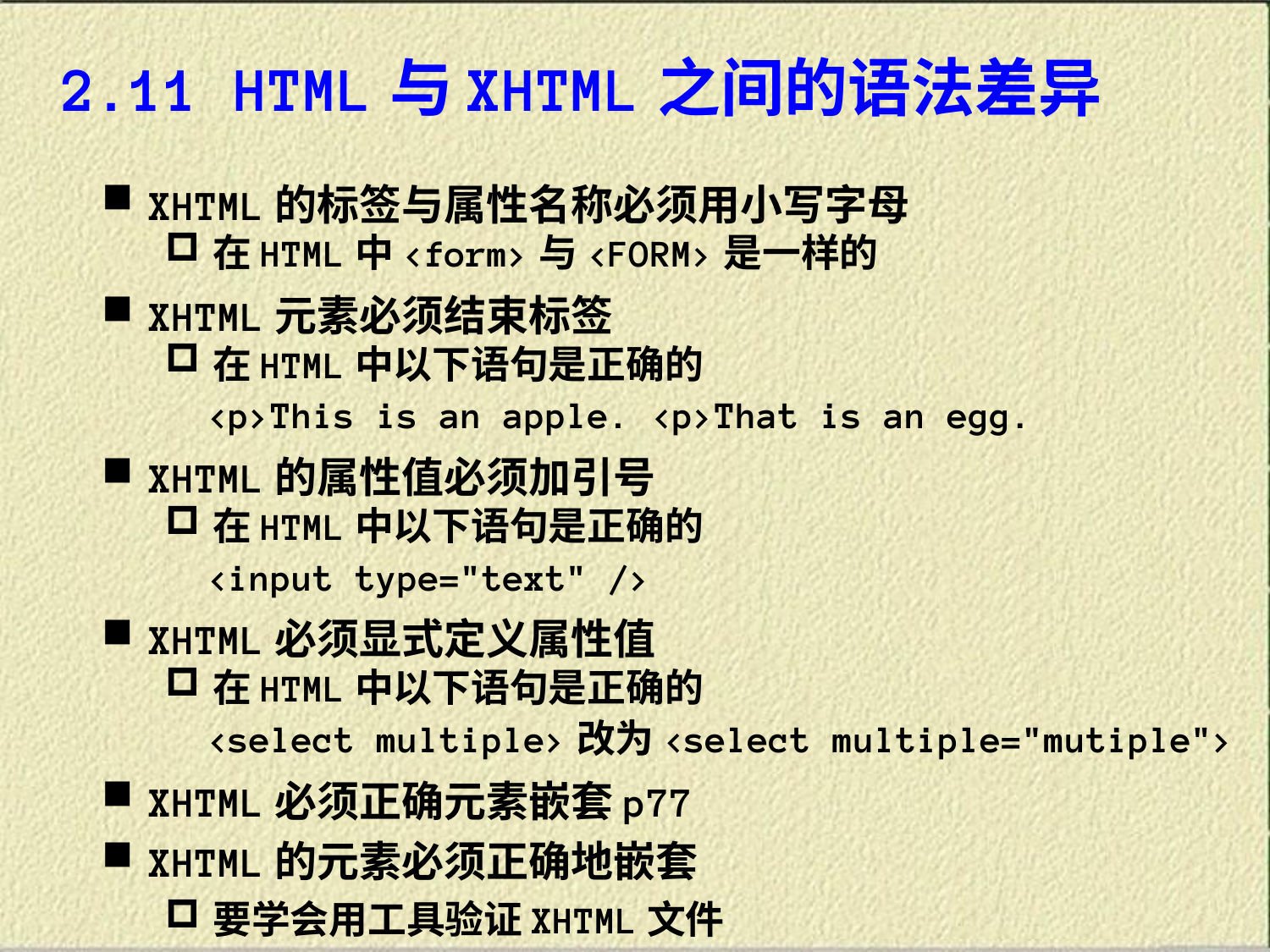

2.11 HTML与XHTML之间的语法差异
XHTML的标签与属性名称必须用小写字母
在HTML中<form>与<FORM>是一样的
XHTML元素必须结束标签
在HTML中以下语句是正确的
  <p>This is an apple. <p>That is an egg.
XHTML的属性值必须加引号
在HTML中以下语句是正确的
  <input type="text" />
XHTML必须显式定义属性值
在HTML中以下语句是正确的
  <select multiple>改为<select multiple="mutiple">
XHTML必须正确元素嵌套p77
XHTML的元素必须正确地嵌套
要学会用工具验证XHTML文件